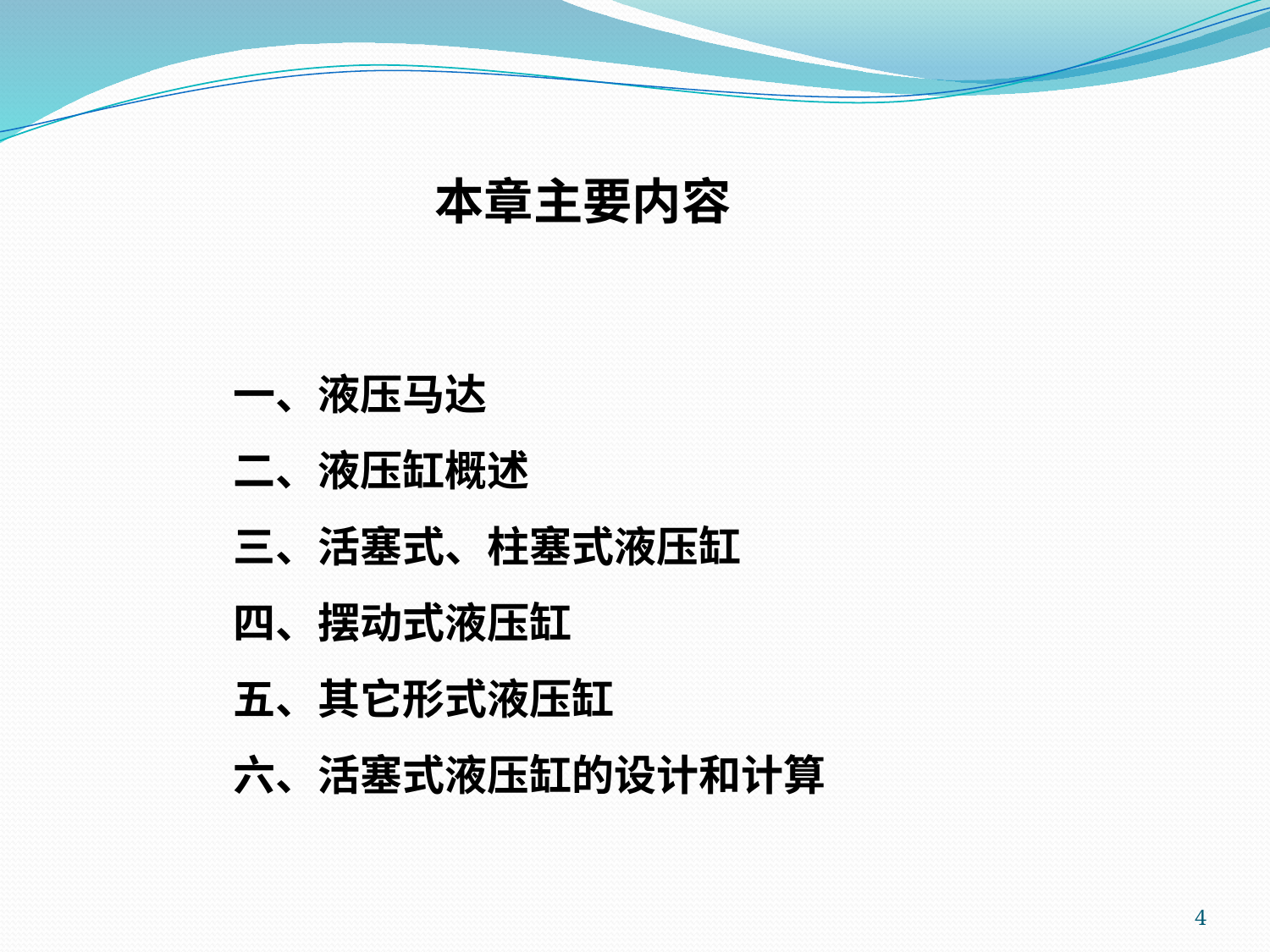

# 本章主要内容
一、液压马达
二、液压缸概述
三、活塞式、柱塞式液压缸
四、摆动式液压缸
五、其它形式液压缸
六、活塞式液压缸的设计和计算
4